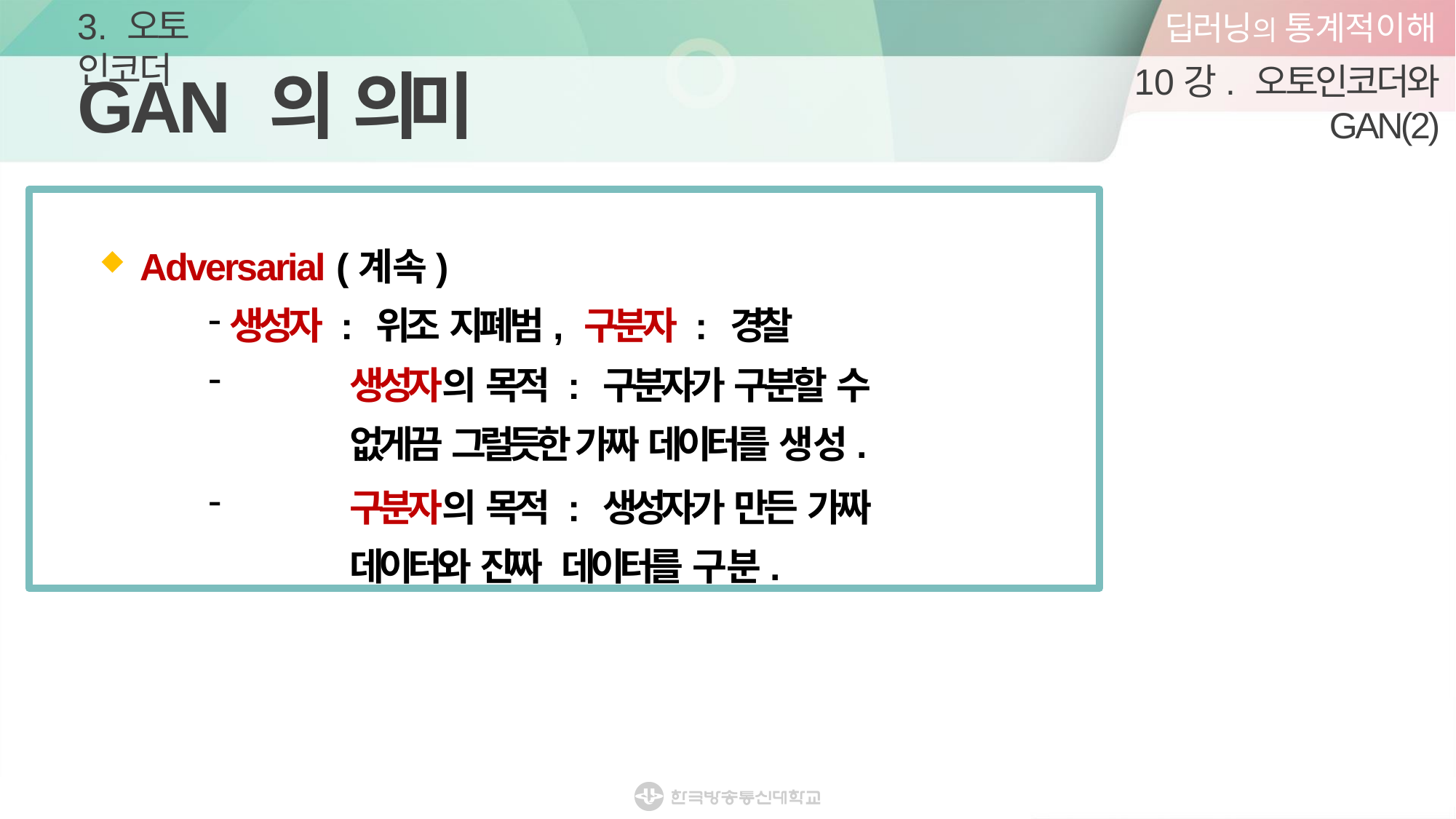

딥러닝의 통계적이해
10강. 오토인코더와 GAN(2)
3. 오토 인코더
# GAN 의 의미

Adversarial (계속)
생성자 : 위조 지폐범, 구분자 : 경찰
생성자의 목적 : 구분자가 구분할 수 없게끔 그럴듯한 가짜 데이터를 생성.
구분자의 목적 : 생성자가 만든 가짜 데이터와 진짜 데이터를 구분.